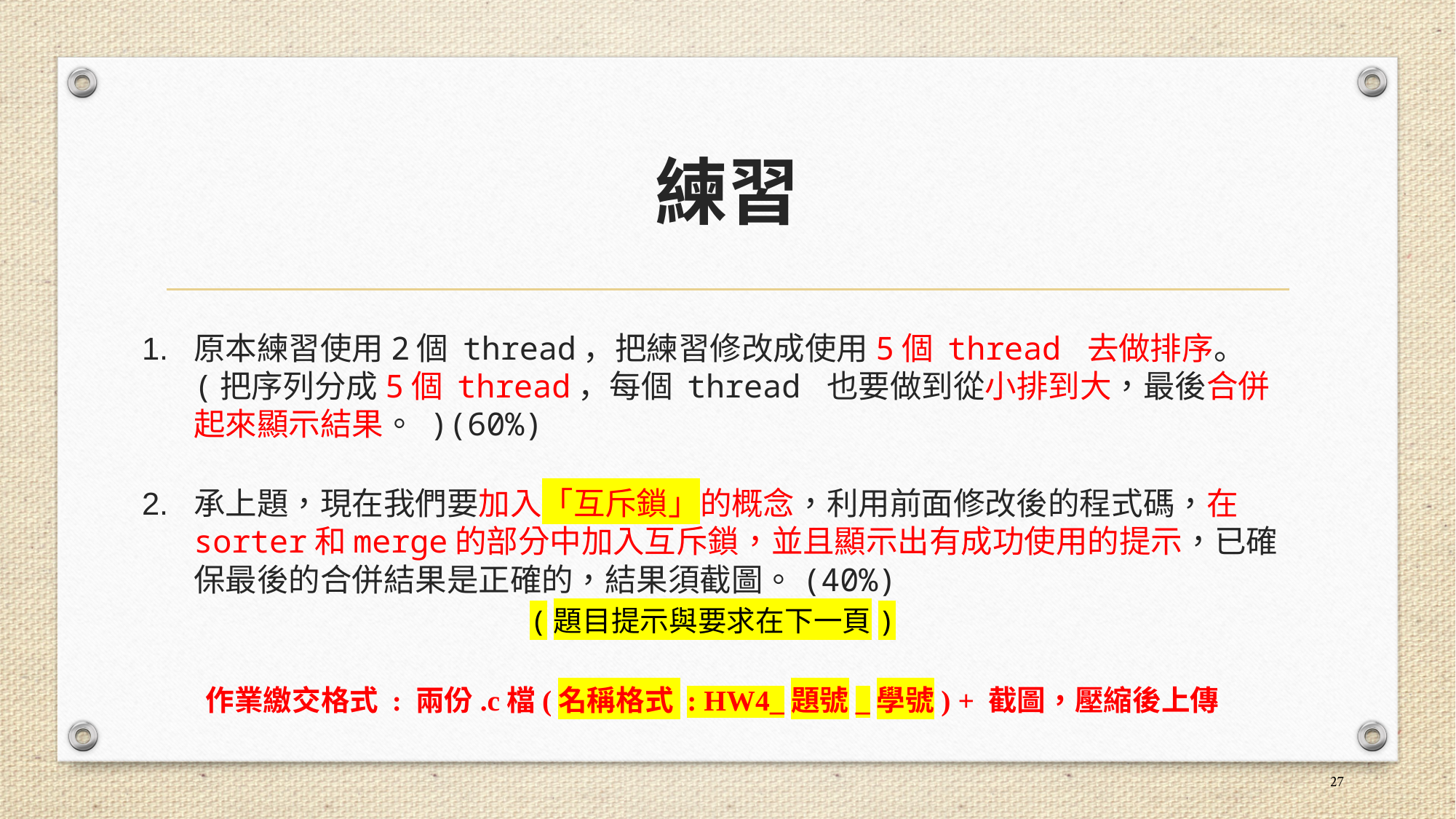

# 練習
原本練習使用2個 thread，把練習修改成使用5個 thread 去做排序。(把序列分成5個 thread，每個 thread 也要做到從小排到大，最後合併起來顯示結果。 )(60%)

承上題，現在我們要加入「互斥鎖」的概念，利用前面修改後的程式碼，在sorter和merge的部分中加入互斥鎖，並且顯示出有成功使用的提示，已確保最後的合併結果是正確的，結果須截圖。(40%)
(題目提示與要求在下一頁)

作業繳交格式 : 兩份.c檔(名稱格式 : HW4_題號_學號) + 截圖，壓縮後上傳
27